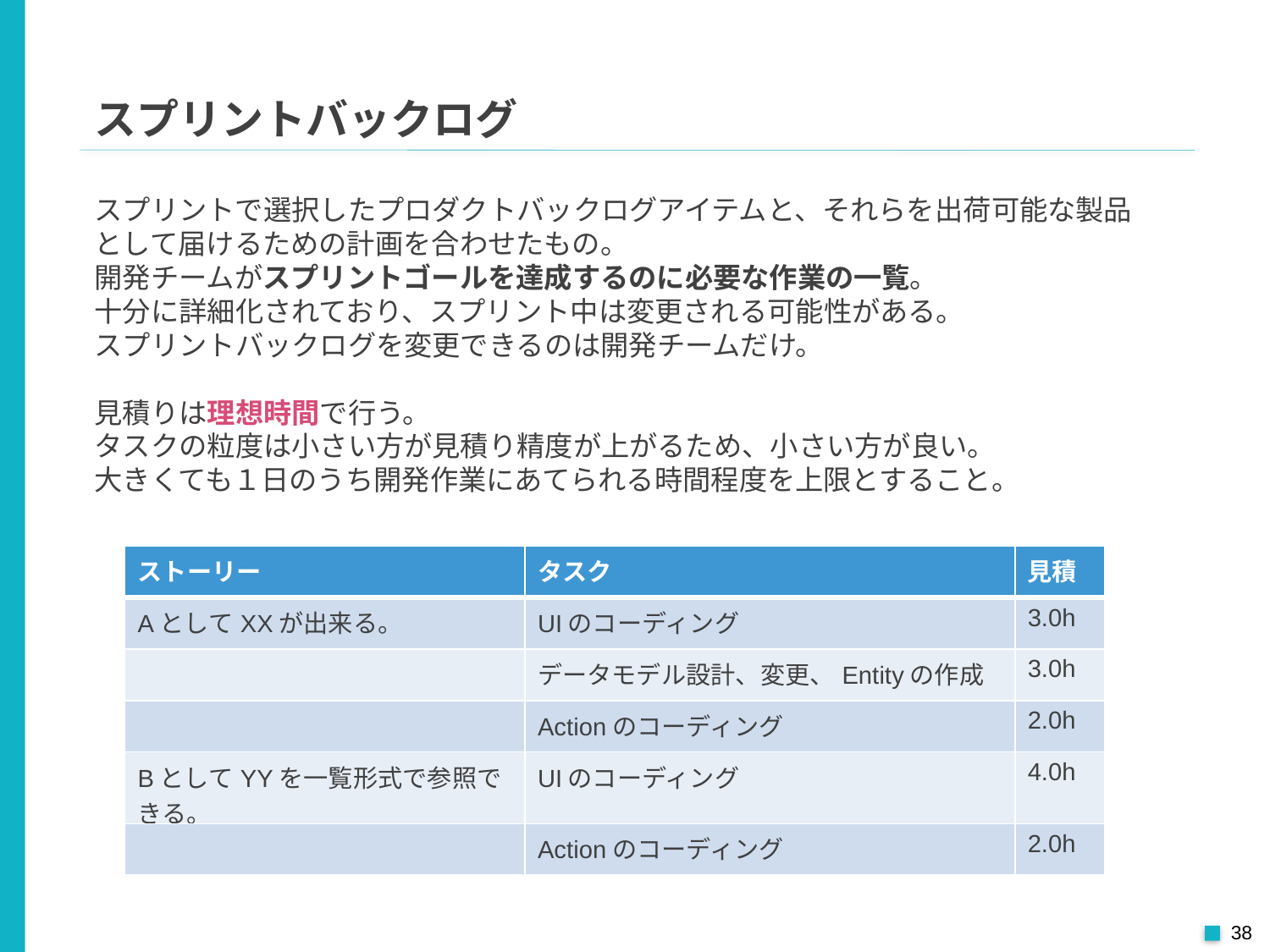

スプリントバックログ
スプリントで選択したプロダクトバックログアイテムと、それらを出荷可能な製品として届けるための計画を合わせたもの。
開発チームがスプリントゴールを達成するのに必要な作業の一覧。
十分に詳細化されており、スプリント中は変更される可能性がある。
スプリントバックログを変更できるのは開発チームだけ。

見積りは理想時間で行う。
タスクの粒度は小さい方が見積り精度が上がるため、小さい方が良い。
大きくても１日のうち開発作業にあてられる時間程度を上限とすること。
| ストーリー | タスク | 見積 |
| --- | --- | --- |
| AとしてXXが出来る。 | UIのコーディング | 3.0h |
|  | データモデル設計、変更、Entityの作成 | 3.0h |
|  | Actionのコーディング | 2.0h |
| BとしてYYを一覧形式で参照できる。 | UIのコーディング | 4.0h |
|  | Actionのコーディング | 2.0h |